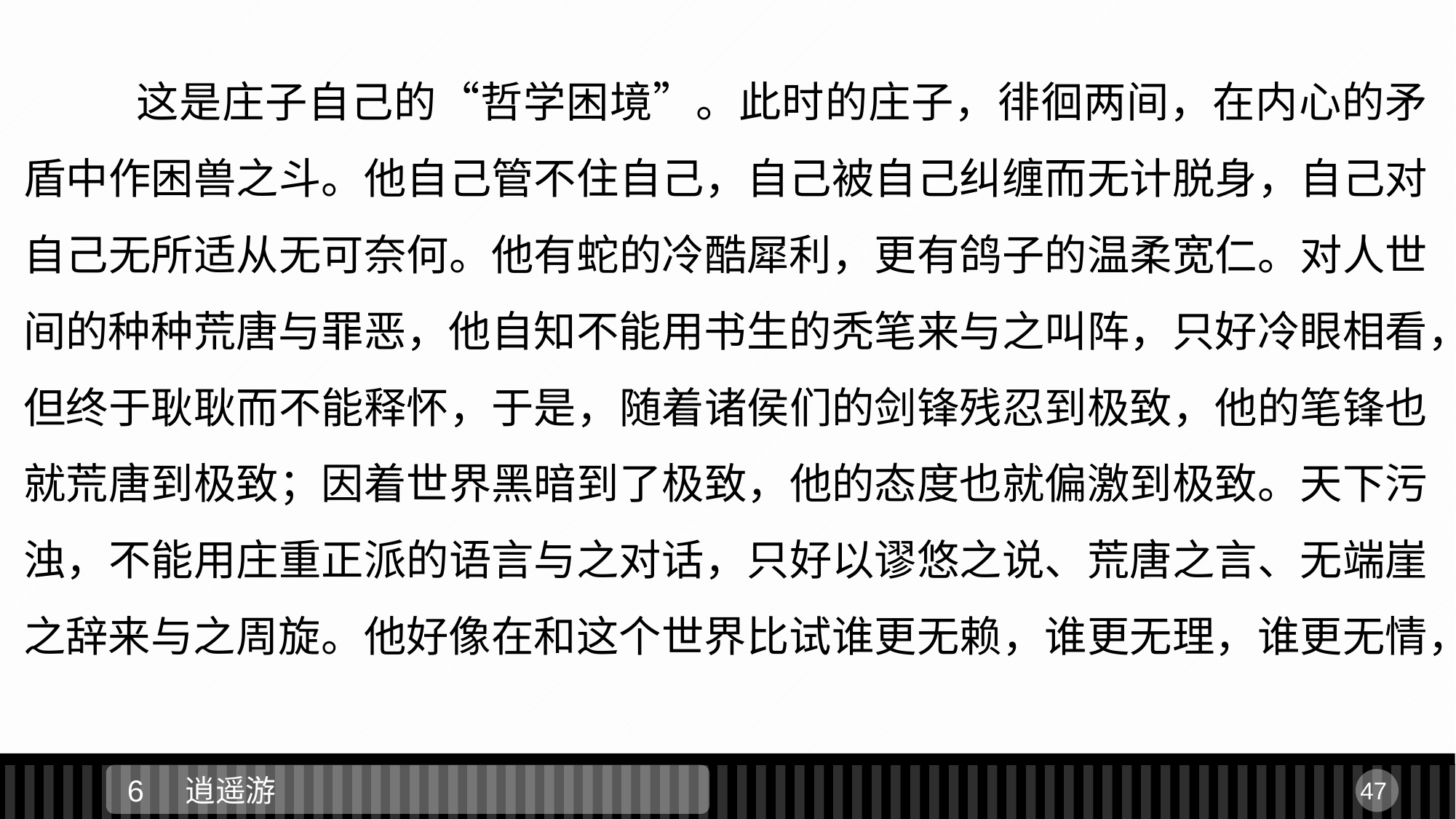

这是庄子自己的“哲学困境”。此时的庄子，徘徊两间，在内心的矛盾中作困兽之斗。他自己管不住自己，自己被自己纠缠而无计脱身，自己对自己无所适从无可奈何。他有蛇的冷酷犀利，更有鸽子的温柔宽仁。对人世间的种种荒唐与罪恶，他自知不能用书生的秃笔来与之叫阵，只好冷眼相看，但终于耿耿而不能释怀，于是，随着诸侯们的剑锋残忍到极致，他的笔锋也就荒唐到极致；因着世界黑暗到了极致，他的态度也就偏激到极致。天下污浊，不能用庄重正派的语言与之对话，只好以谬悠之说、荒唐之言、无端崖之辞来与之周旋。他好像在和这个世界比试谁更无赖，谁更无理，谁更无情，